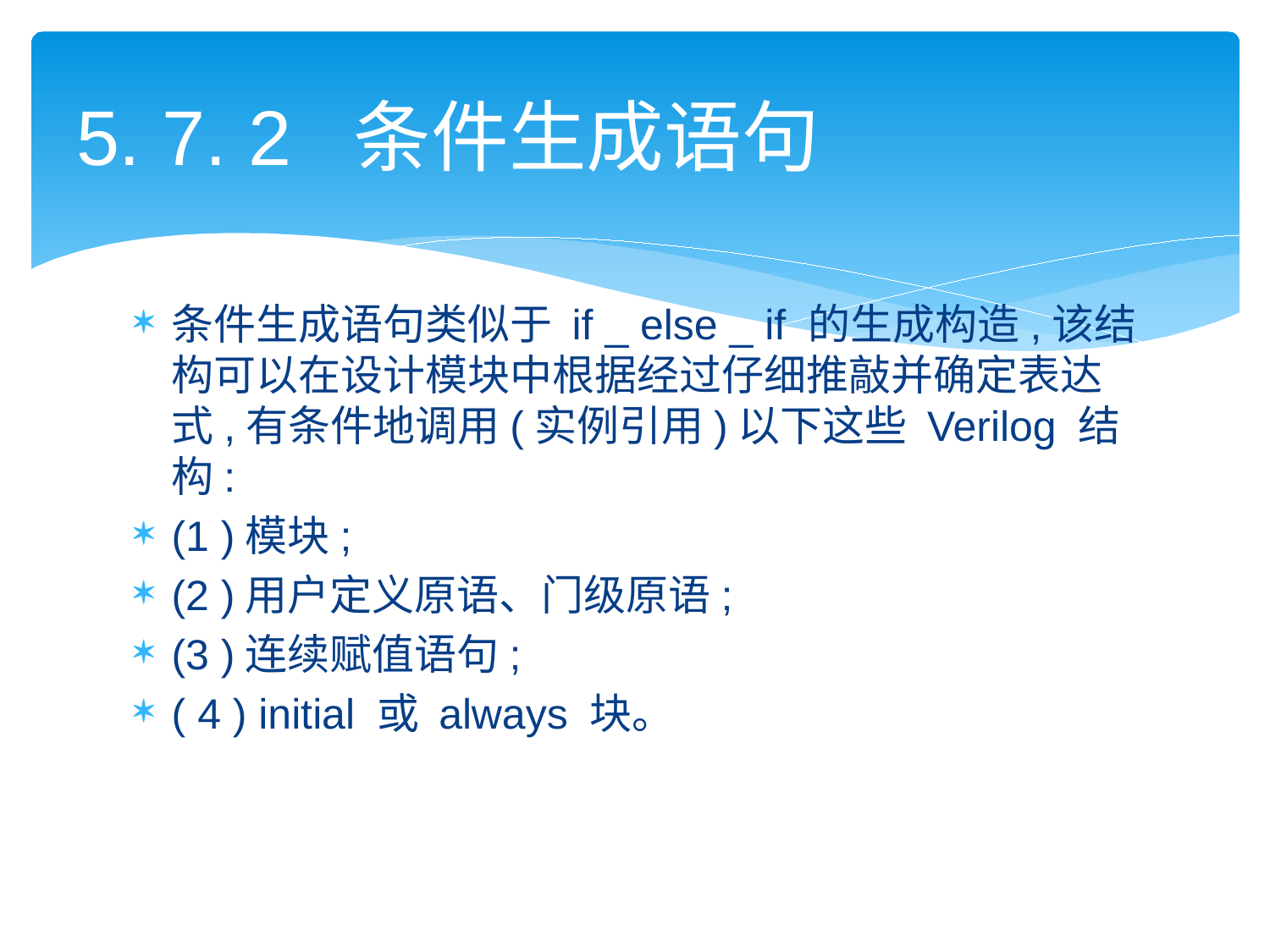

# 5. 7. 2  条件生成语句
条件生成语句类似于 if _ else _ if 的生成构造,该结构可以在设计模块中根据经过仔细推敲并确定表达式,有条件地调用(实例引用)以下这些 Verilog 结构:
(1 )模块;
(2 )用户定义原语、门级原语;
(3 )连续赋值语句;
( 4 ) initial 或 always 块。